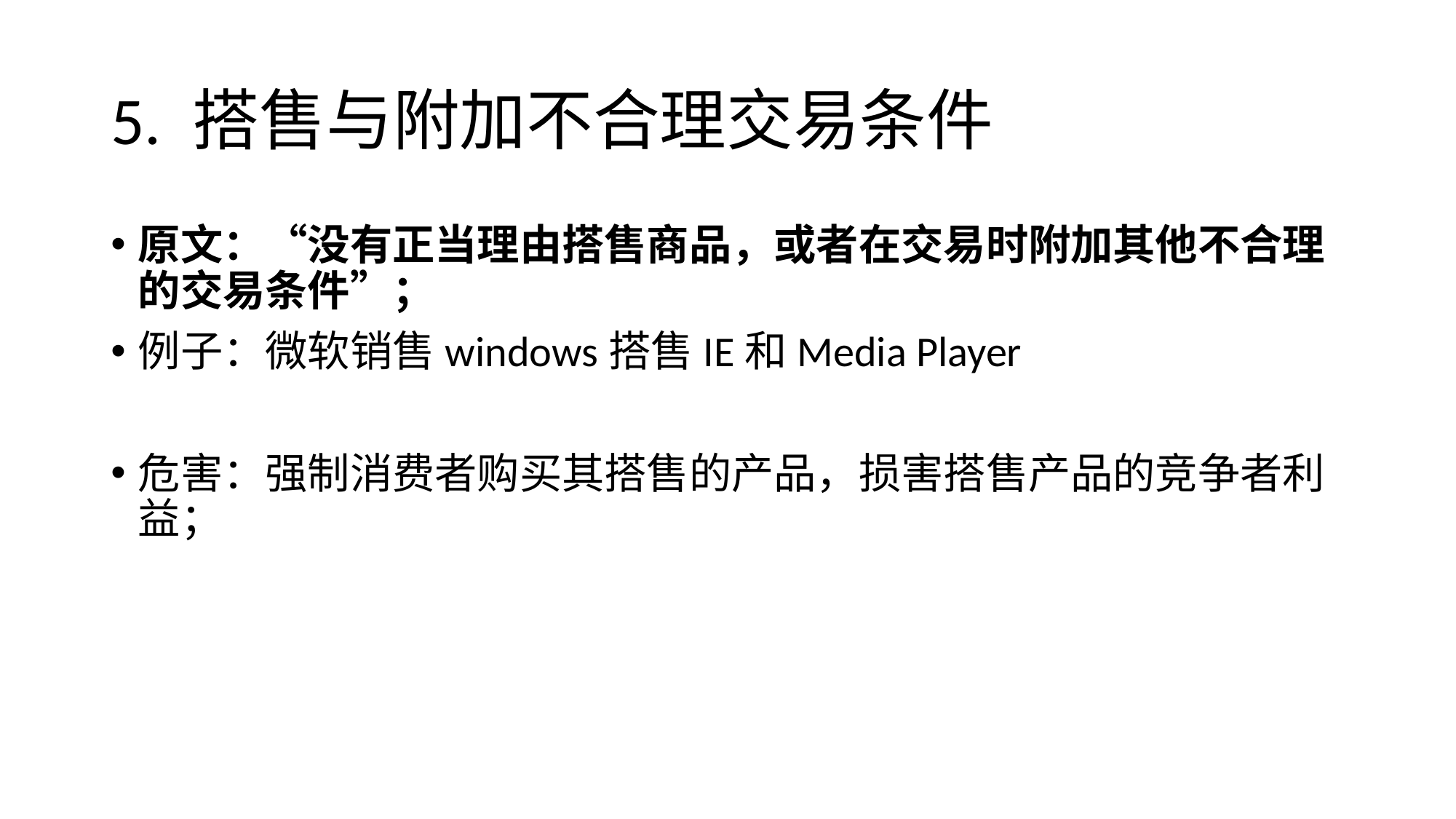

# 5. 搭售与附加不合理交易条件
原文：“没有正当理由搭售商品，或者在交易时附加其他不合理的交易条件”；
例子：微软销售windows搭售IE和Media Player

危害：强制消费者购买其搭售的产品，损害搭售产品的竞争者利益；